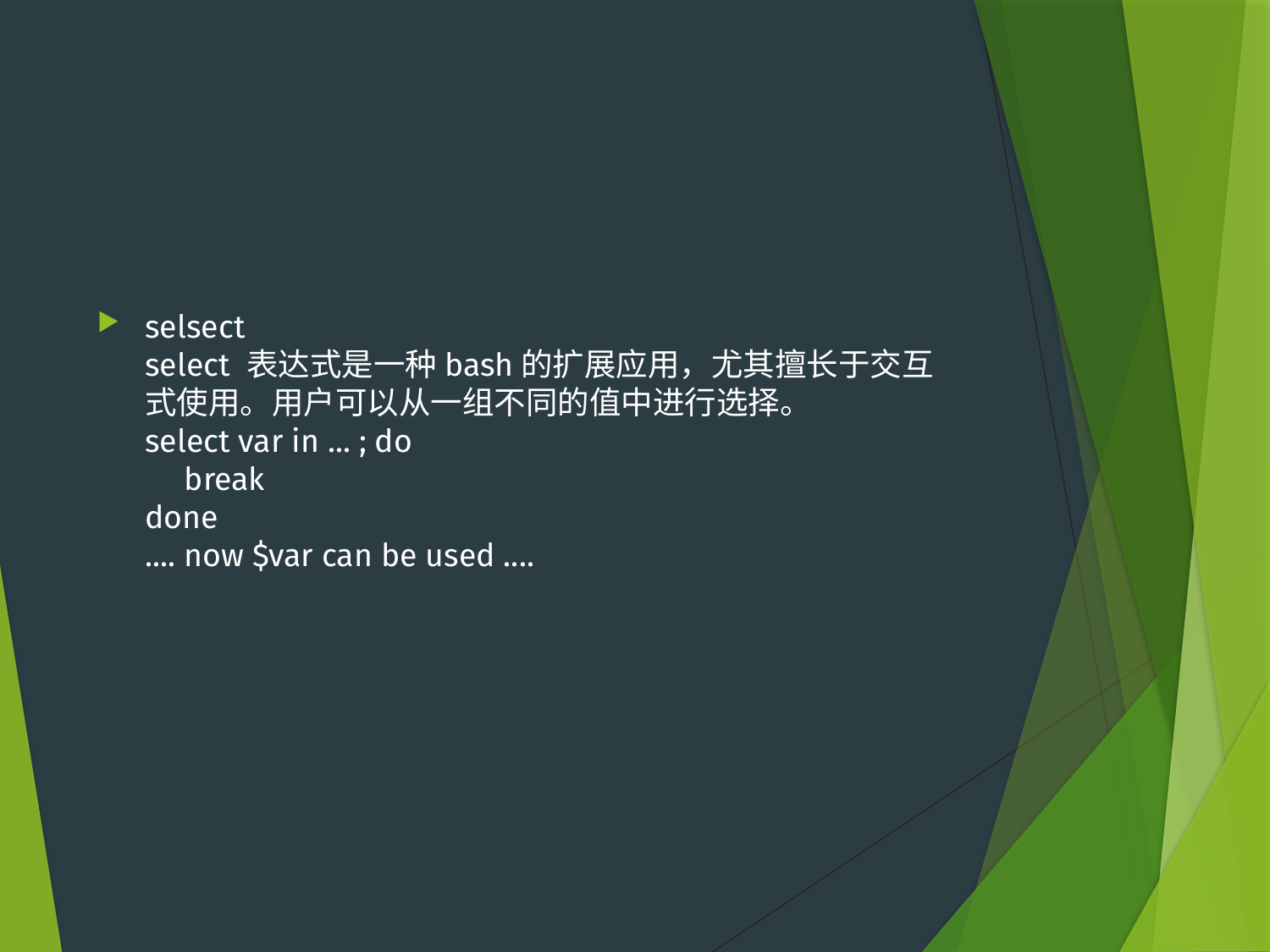

#
selsect
select 表达式是一种bash的扩展应用，尤其擅长于交互式使用。用户可以从一组不同的值中进行选择。
select var in ... ; do
　break
done
.... now $var can be used ....